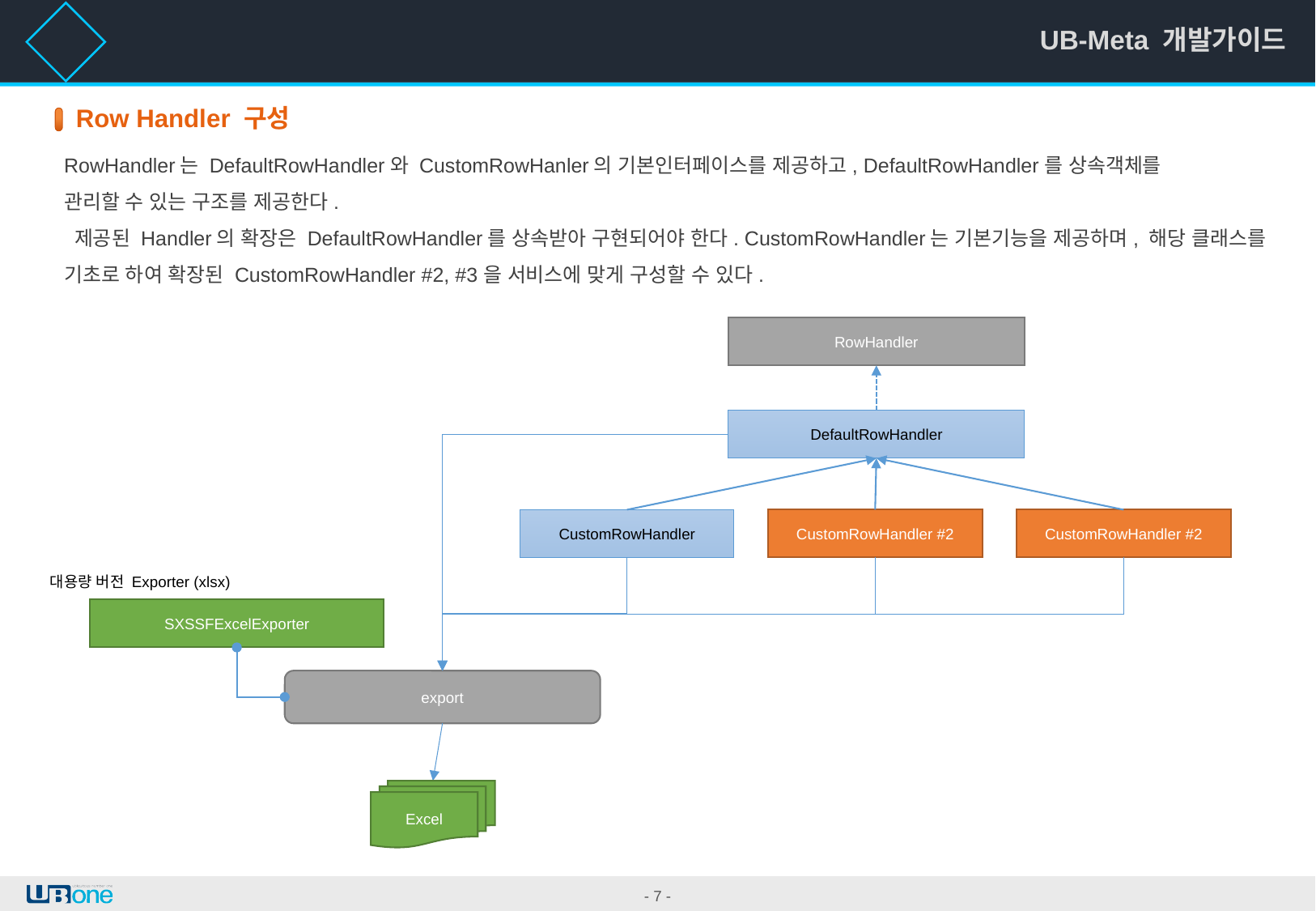

1     개요
Row Handler 구성

RowHandler는 DefaultRowHandler와 CustomRowHanler의 기본인터페이스를 제공하고, DefaultRowHandler를 상속객체를
관리할 수 있는 구조를 제공한다.
 제공된 Handler의 확장은 DefaultRowHandler를 상속받아 구현되어야 한다. CustomRowHandler는 기본기능을 제공하며, 해당 클래스를 기초로 하여 확장된 CustomRowHandler #2, #3을 서비스에 맞게 구성할 수 있다.
RowHandler
DefaultRowHandler
CustomRowHandler #2
CustomRowHandler
CustomRowHandler #2
대용량 버전 Exporter (xlsx)
SXSSFExcelExporter
export
Excel